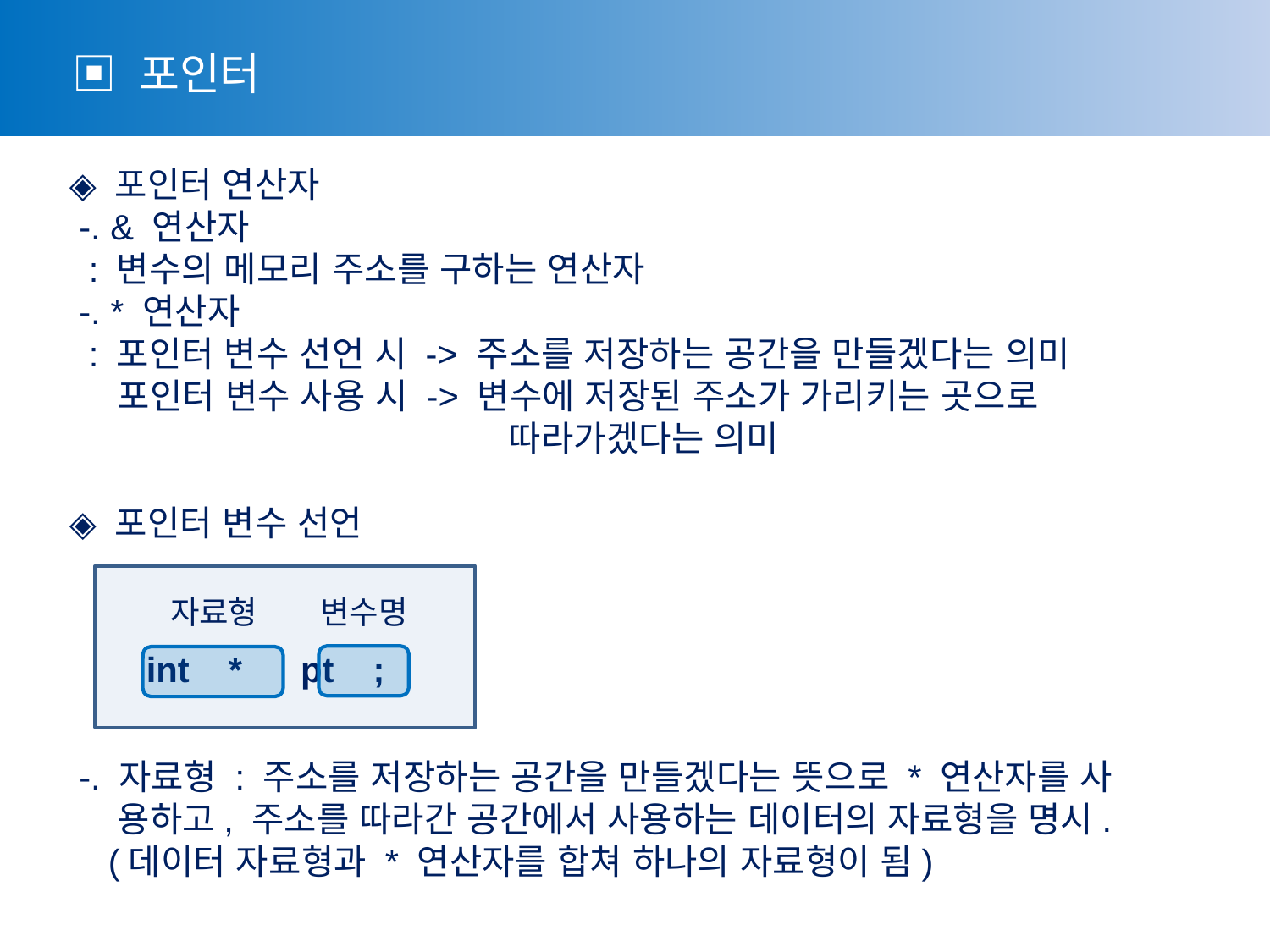

▣ 포인터
◈ 포인터 연산자
 -. & 연산자
  : 변수의 메모리 주소를 구하는 연산자
 -. * 연산자
  : 포인터 변수 선언 시 -> 주소를 저장하는 공간을 만들겠다는 의미
    포인터 변수 사용 시 -> 변수에 저장된 주소가 가리키는 곳으로
			     따라가겠다는 의미

◈ 포인터 변수 선언

 -. 자료형 : 주소를 저장하는 공간을 만들겠다는 뜻으로 * 연산자를 사
    용하고, 주소를 따라간 공간에서 사용하는 데이터의 자료형을 명시.
    (데이터 자료형과 * 연산자를 합쳐 하나의 자료형이 됨)

    int    *      pt    ;
자료형

변수명